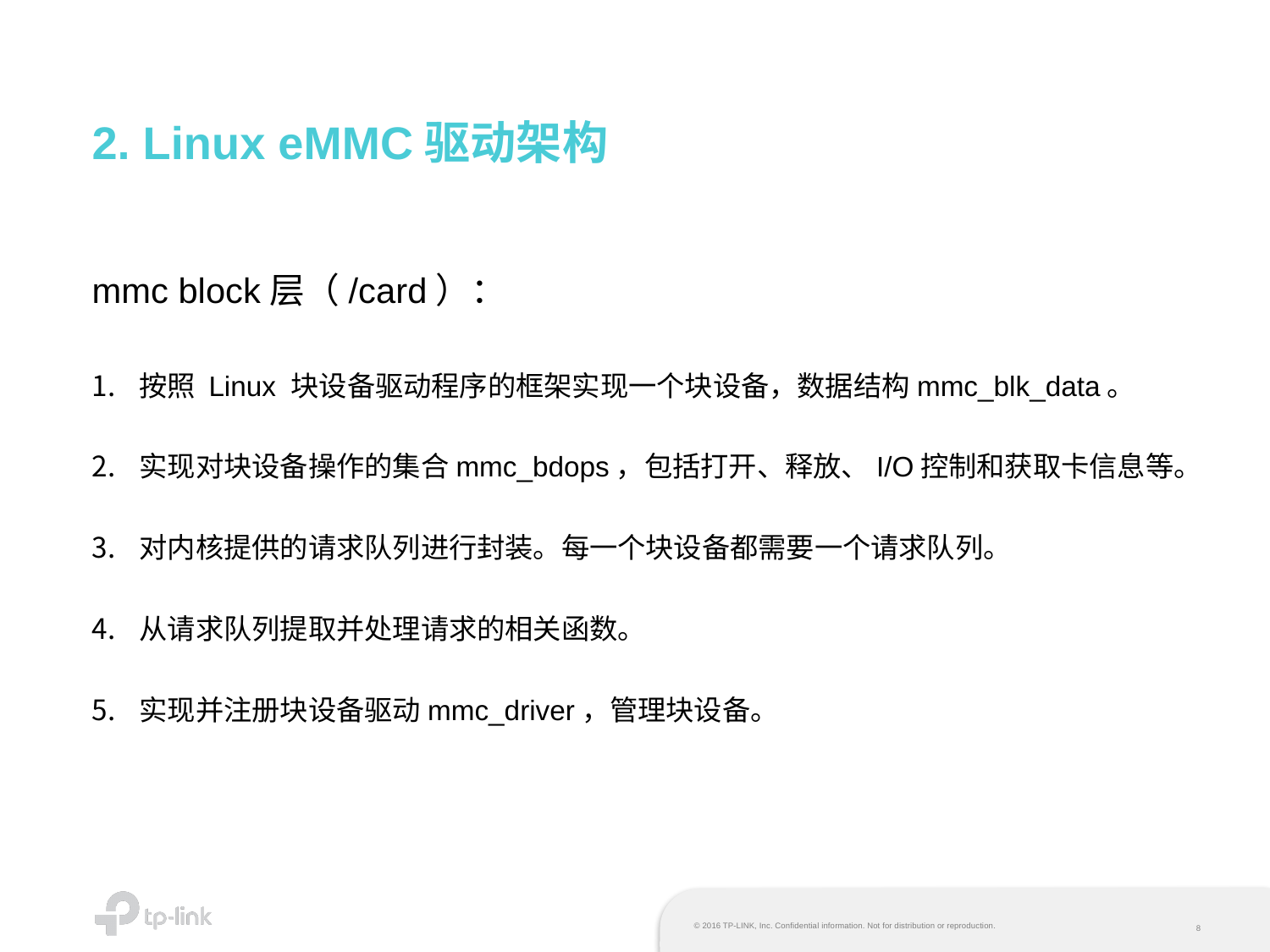

# 2. Linux eMMC驱动架构

mmc block层（/card）：

按照 Linux 块设备驱动程序的框架实现一个块设备，数据结构mmc_blk_data。

实现对块设备操作的集合mmc_bdops，包括打开、释放、I/O控制和获取卡信息等。

对内核提供的请求队列进行封装。每一个块设备都需要一个请求队列。

从请求队列提取并处理请求的相关函数。

实现并注册块设备驱动mmc_driver，管理块设备。